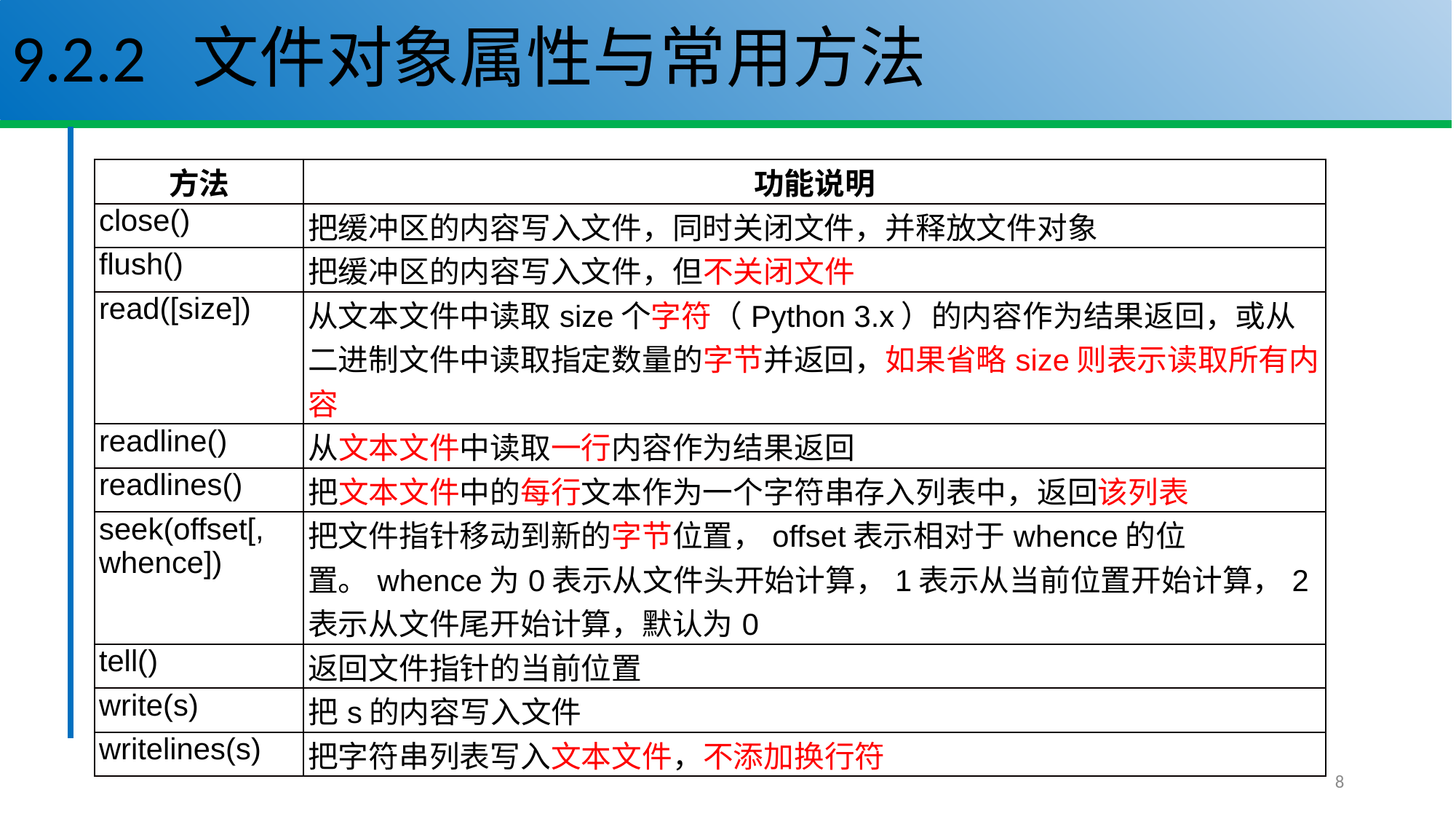

# 9.2.2  文件对象属性与常用方法
| 方法 | 功能说明 |
| --- | --- |
| close() | 把缓冲区的内容写入文件，同时关闭文件，并释放文件对象 |
| flush() | 把缓冲区的内容写入文件，但不关闭文件 |
| read([size]) | 从文本文件中读取size个字符（Python 3.x）的内容作为结果返回，或从二进制文件中读取指定数量的字节并返回，如果省略size则表示读取所有内容 |
| readline() | 从文本文件中读取一行内容作为结果返回 |
| readlines() | 把文本文件中的每行文本作为一个字符串存入列表中，返回该列表 |
| seek(offset[, whence]) | 把文件指针移动到新的字节位置，offset表示相对于whence的位置。whence为0表示从文件头开始计算，1表示从当前位置开始计算，2表示从文件尾开始计算，默认为0 |
| tell() | 返回文件指针的当前位置 |
| write(s) | 把s的内容写入文件 |
| writelines(s) | 把字符串列表写入文本文件，不添加换行符 |
8